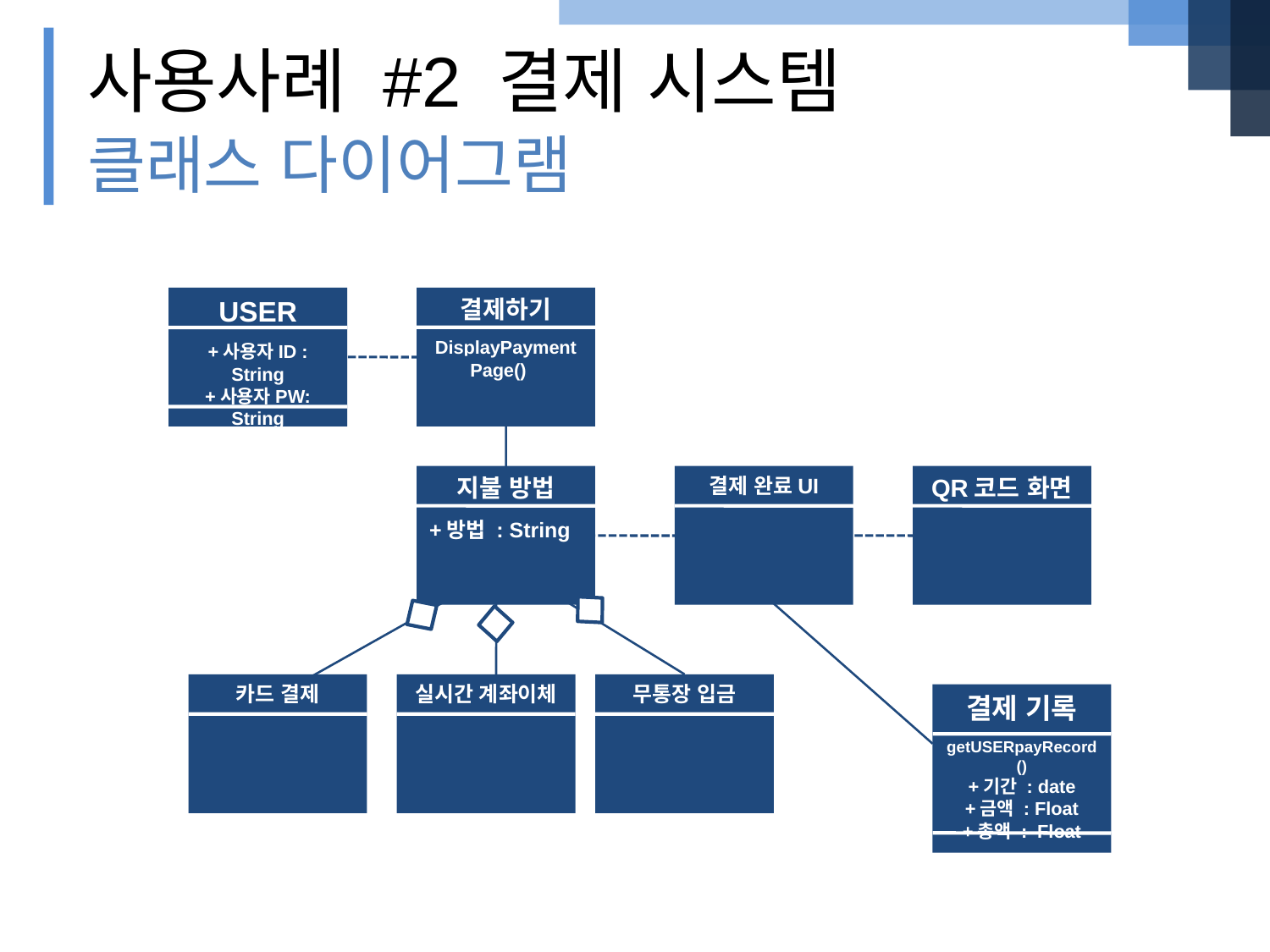

사용사례 #2 결제 시스템

클래스 다이어그램

USER

+사용자ID : String
+사용자PW: String

결제하기

DisplayPaymentPage()

지불 방법

+방법 : String

결제 완료UI

QR코드 화면

카드 결제

실시간 계좌이체

무통장 입금

결제 기록

getUSERpayRecord()
+기간 : date
+금액 : Float
+총액 :  Float